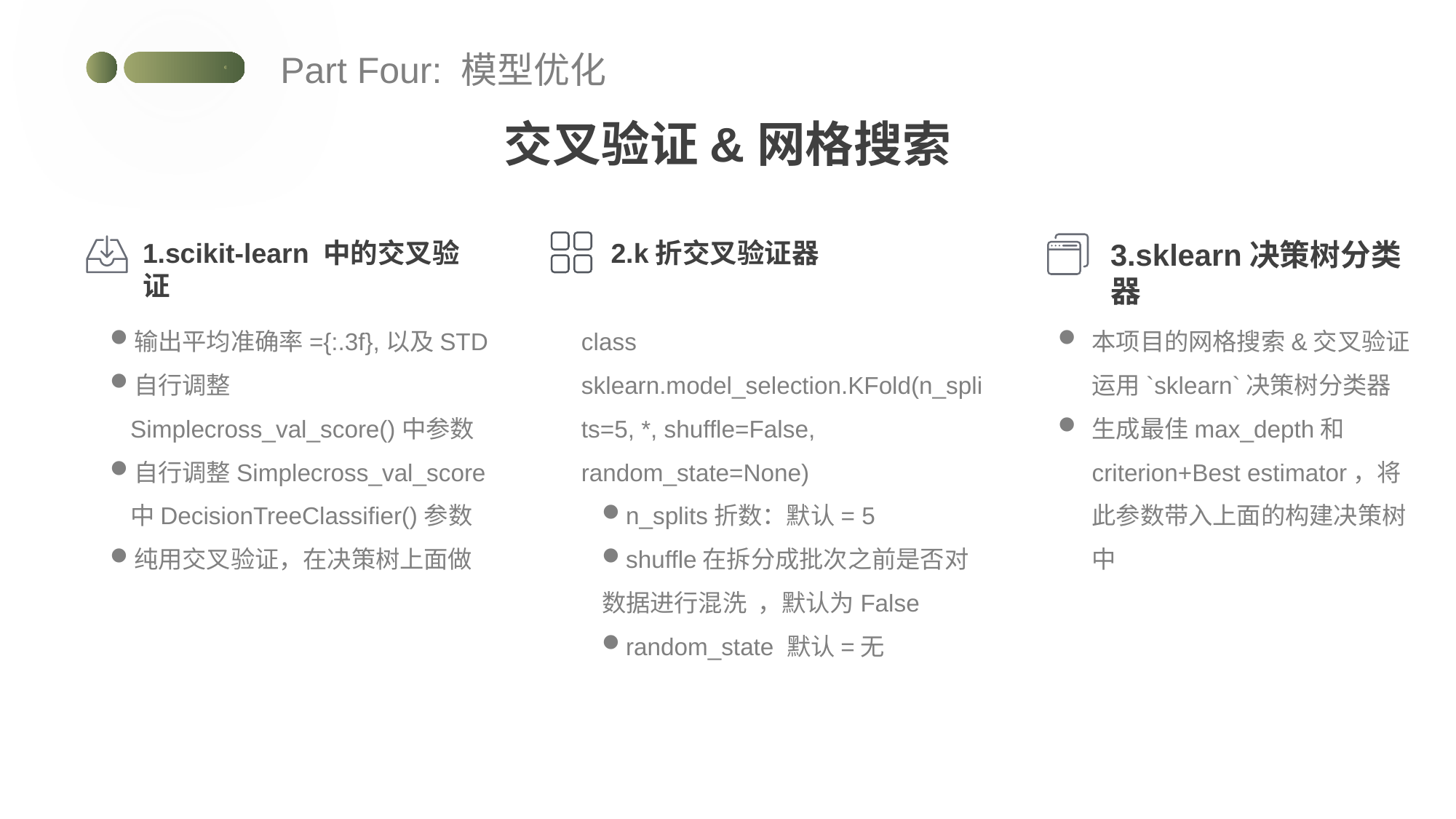

Part Four: 模型优化

交叉验证&网格搜索
1.scikit-learn 中的交叉验证
2.k折交叉验证器
3.sklearn决策树分类器

输出平均准确率={:.3f},以及STD
自行调整Simplecross_val_score()中参数
自行调整Simplecross_val_score中DecisionTreeClassifier()参数
纯用交叉验证，在决策树上面做
class sklearn.model_selection.KFold(n_splits=5, *, shuffle=False, random_state=None)
n_splits折数：默认= 5
shuffle在拆分成批次之前是否对数据进行混洗  ，默认为False
random_state 默认=无
本项目的网格搜索&交叉验证运用`sklearn`决策树分类器
生成最佳max_depth和criterion+Best estimator，将此参数带入上面的构建决策树中